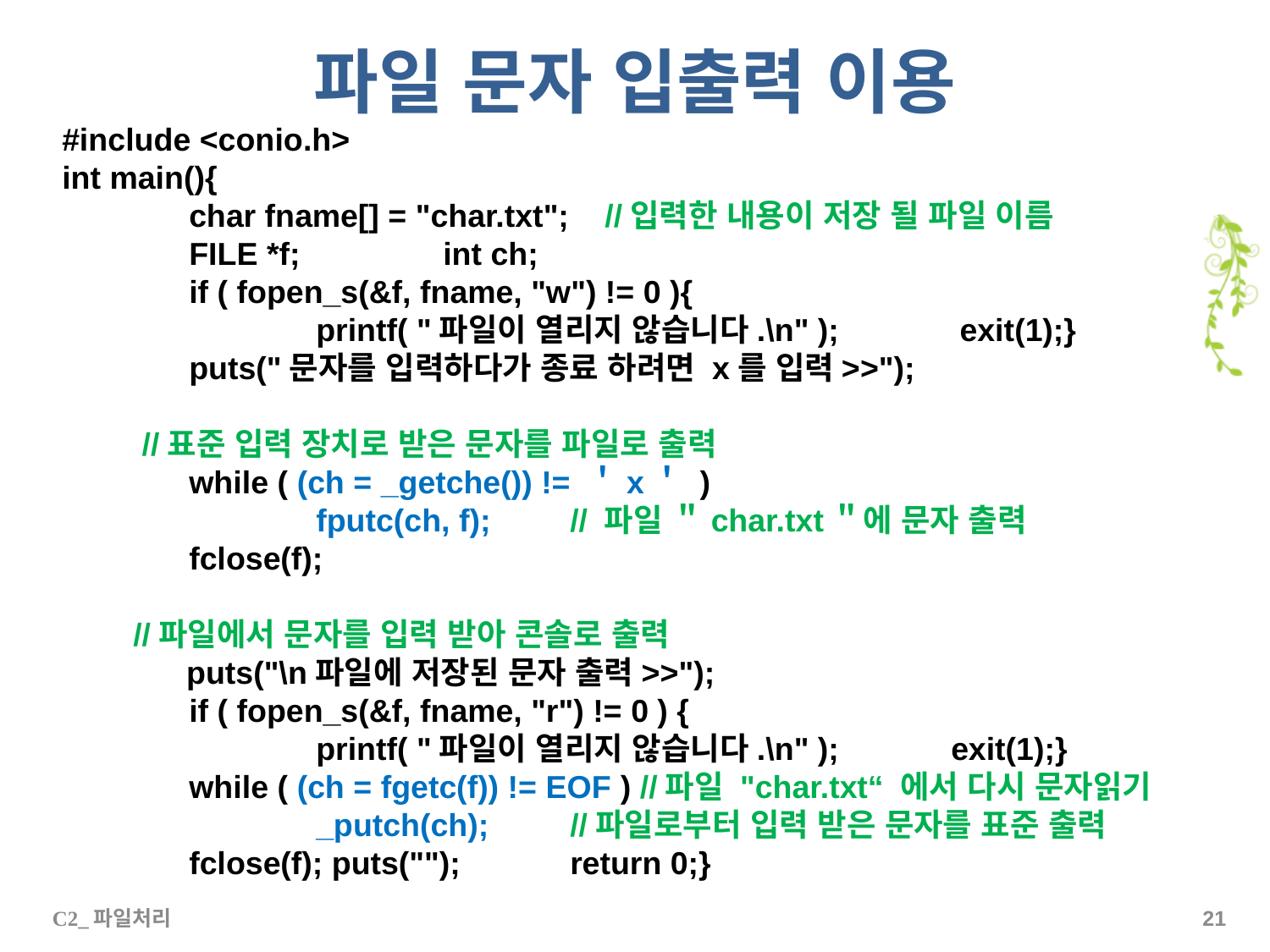

# 파일 문자 입출력 이용
#include <conio.h>
int main(){
	char fname[] = "char.txt";    //입력한 내용이 저장 될 파일 이름
	FILE *f;   	int ch;
	if ( fopen_s(&f, fname, "w") != 0 ){
		printf( "파일이 열리지 않습니다.\n" );	 exit(1);}
	puts("문자를 입력하다가 종료 하려면 x를 입력>>");

         //표준 입력 장치로 받은 문자를 파일로 출력
	while ( (ch = _getche()) != ＇x＇ )
		fputc(ch, f);	// 파일 ＂char.txt＂에 문자 출력
	fclose(f);

        //파일에서 문자를 입력 받아 콘솔로 출력
              puts("\n파일에 저장된 문자 출력>>");
	if ( fopen_s(&f, fname, "r") != 0 ) {
		printf( "파일이 열리지 않습니다.\n" );	exit(1);}
	while ( (ch = fgetc(f)) != EOF ) //파일 "char.txt“ 에서 다시 문자읽기
		_putch(ch);	//파일로부터 입력 받은 문자를 표준 출력
	fclose(f); puts("");	return 0;}
C2_파일처리
21